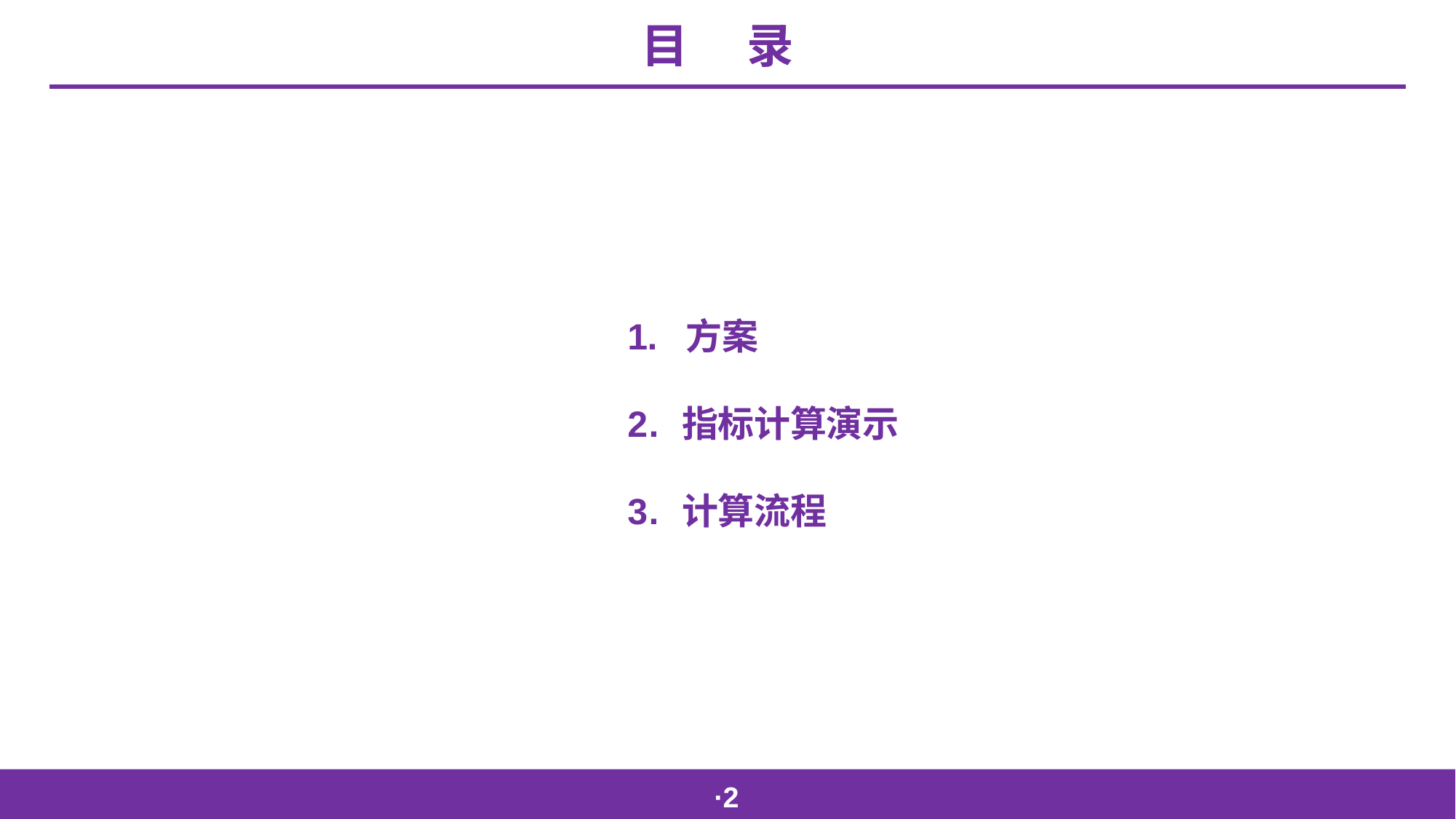

目      录

1.  方案
指标计算演示
计算流程

·2